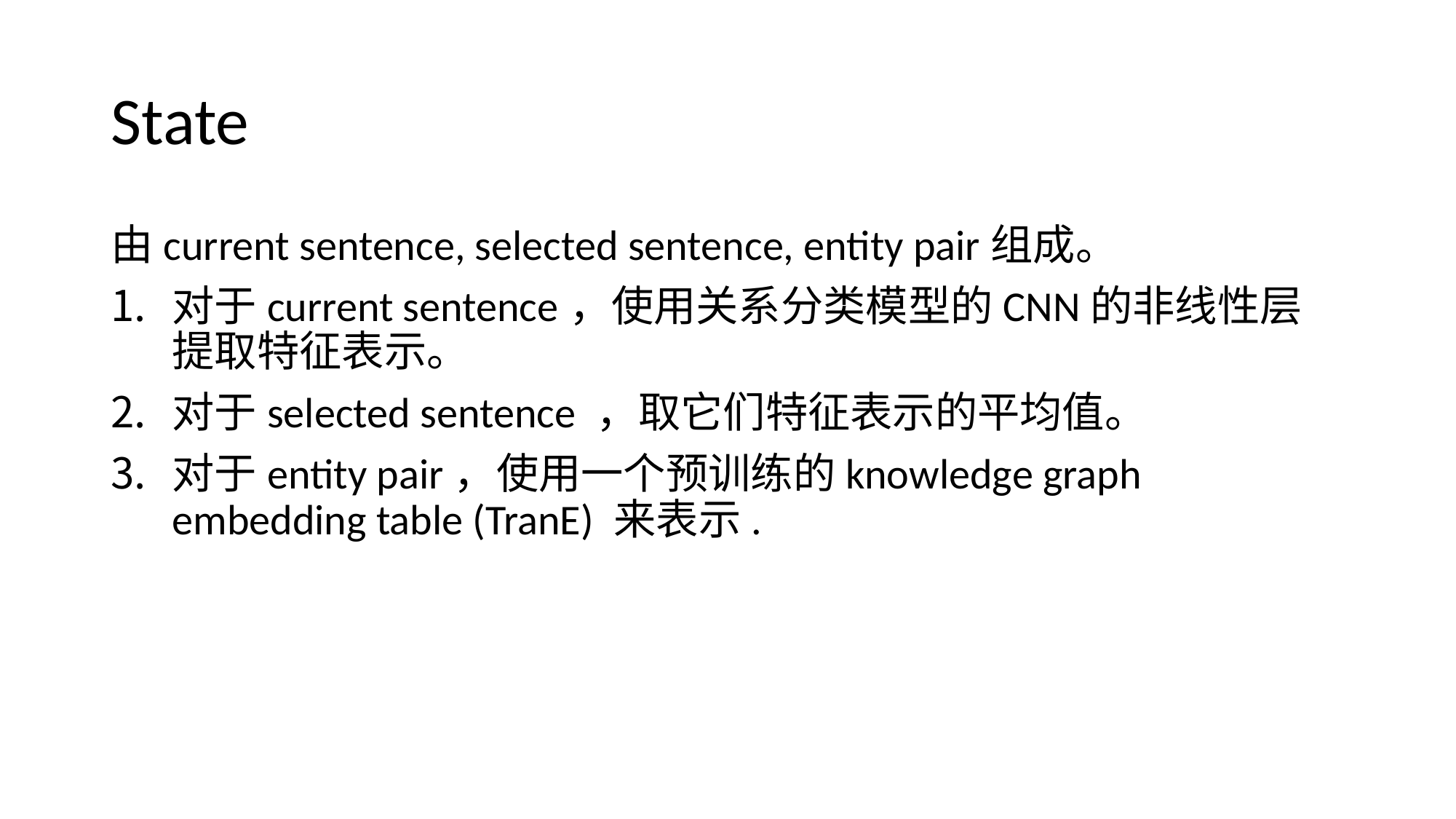

# State
由current sentence, selected sentence, entity pair组成。
对于current sentence，使用关系分类模型的CNN的非线性层提取特征表示。
对于selected sentence ，取它们特征表示的平均值。
对于entity pair，使用一个预训练的knowledge graph embedding table (TranE) 来表示.